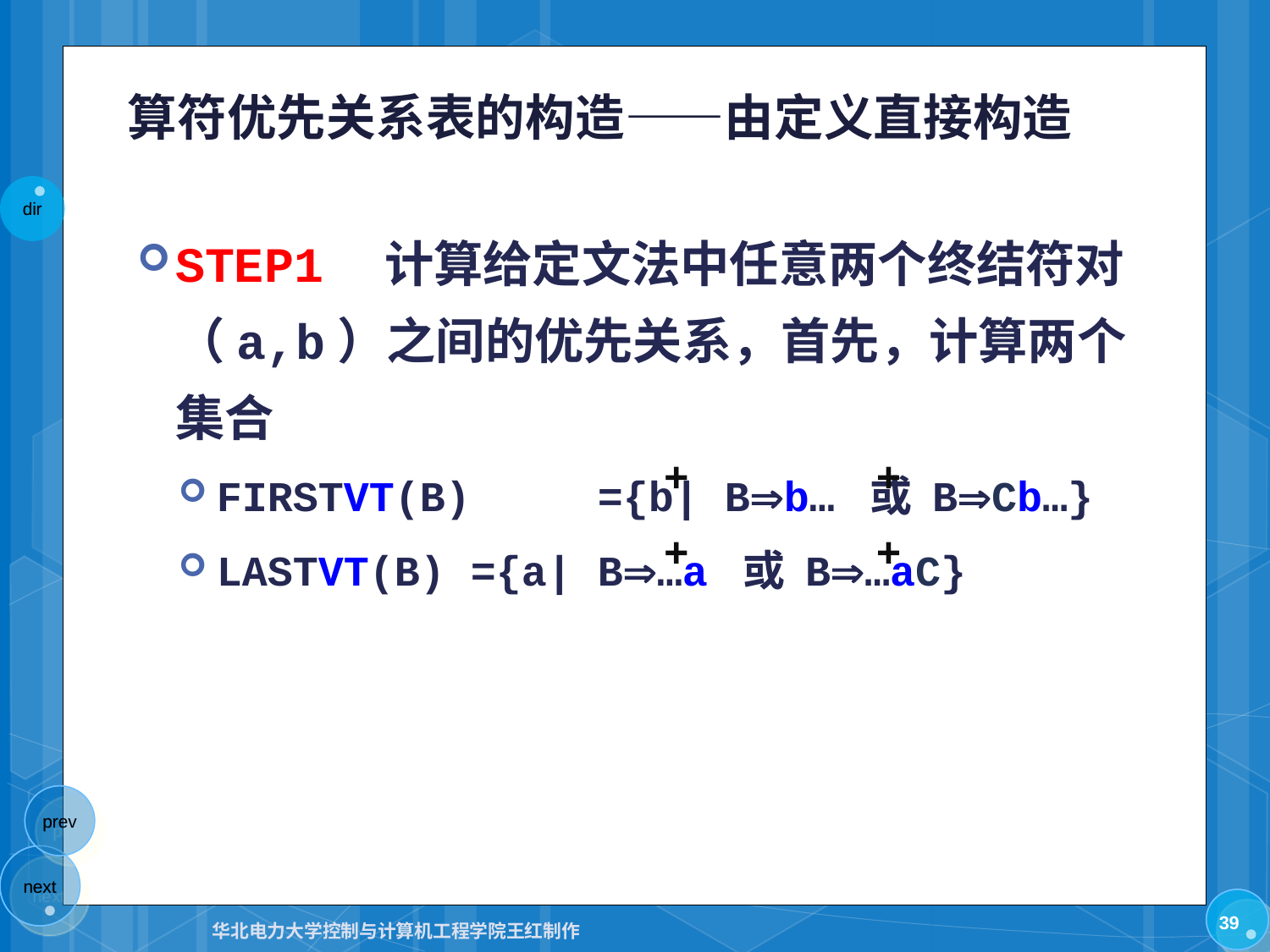

# 算符优先关系表的构造——由定义直接构造
STEP1　计算给定文法中任意两个终结符对（a,b）之间的优先关系，首先，计算两个集合
FIRSTVT(B)	={b| B⇒b… 或 B⇒Cb…}
LASTVT(B)	={a| B⇒…a 或 B⇒…aC}
+
+
+
+
39
华北电力大学控制与计算机工程学院王红制作